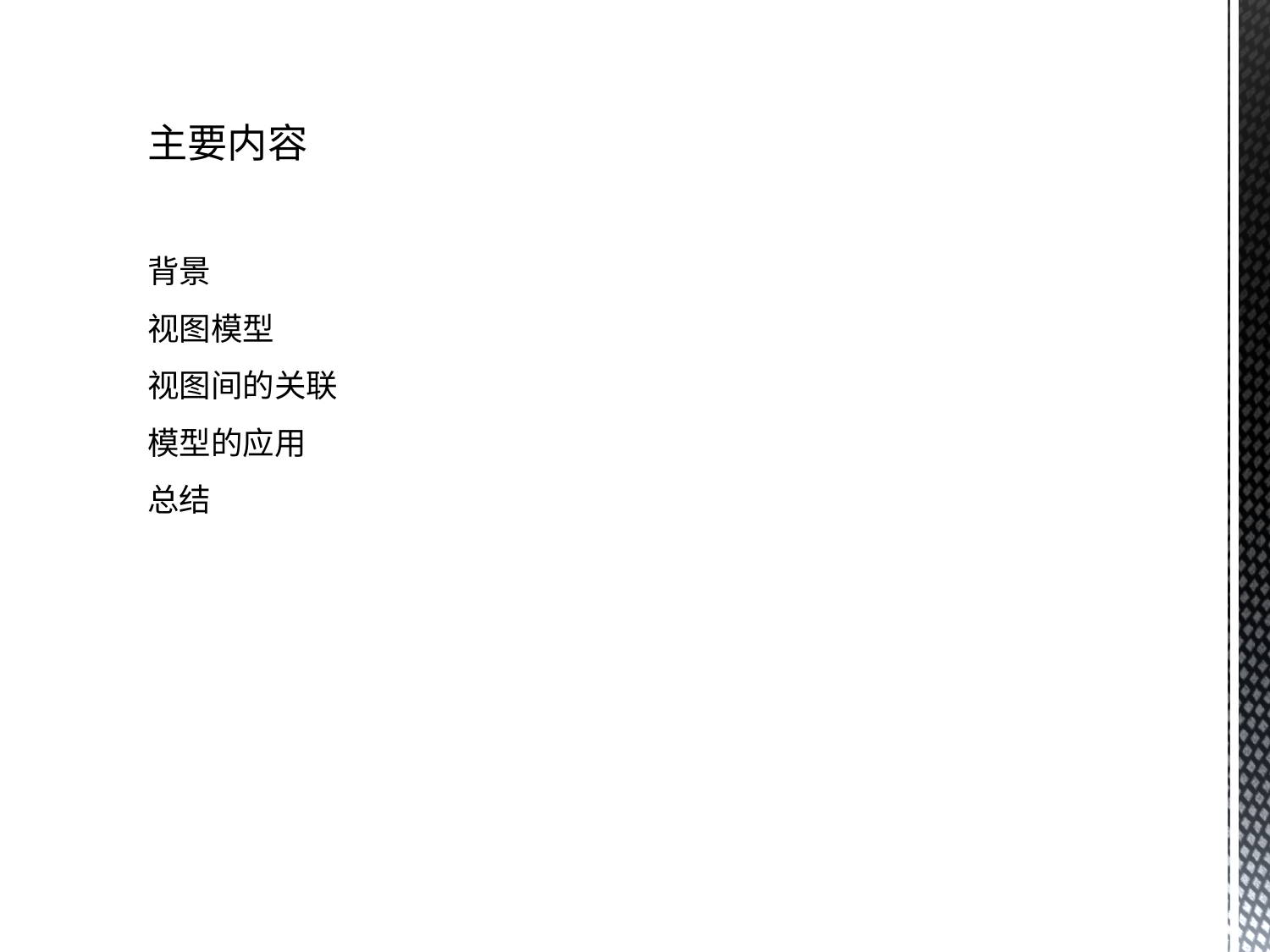

# 主要内容
背景
视图模型
视图间的关联
模型的应用
总结